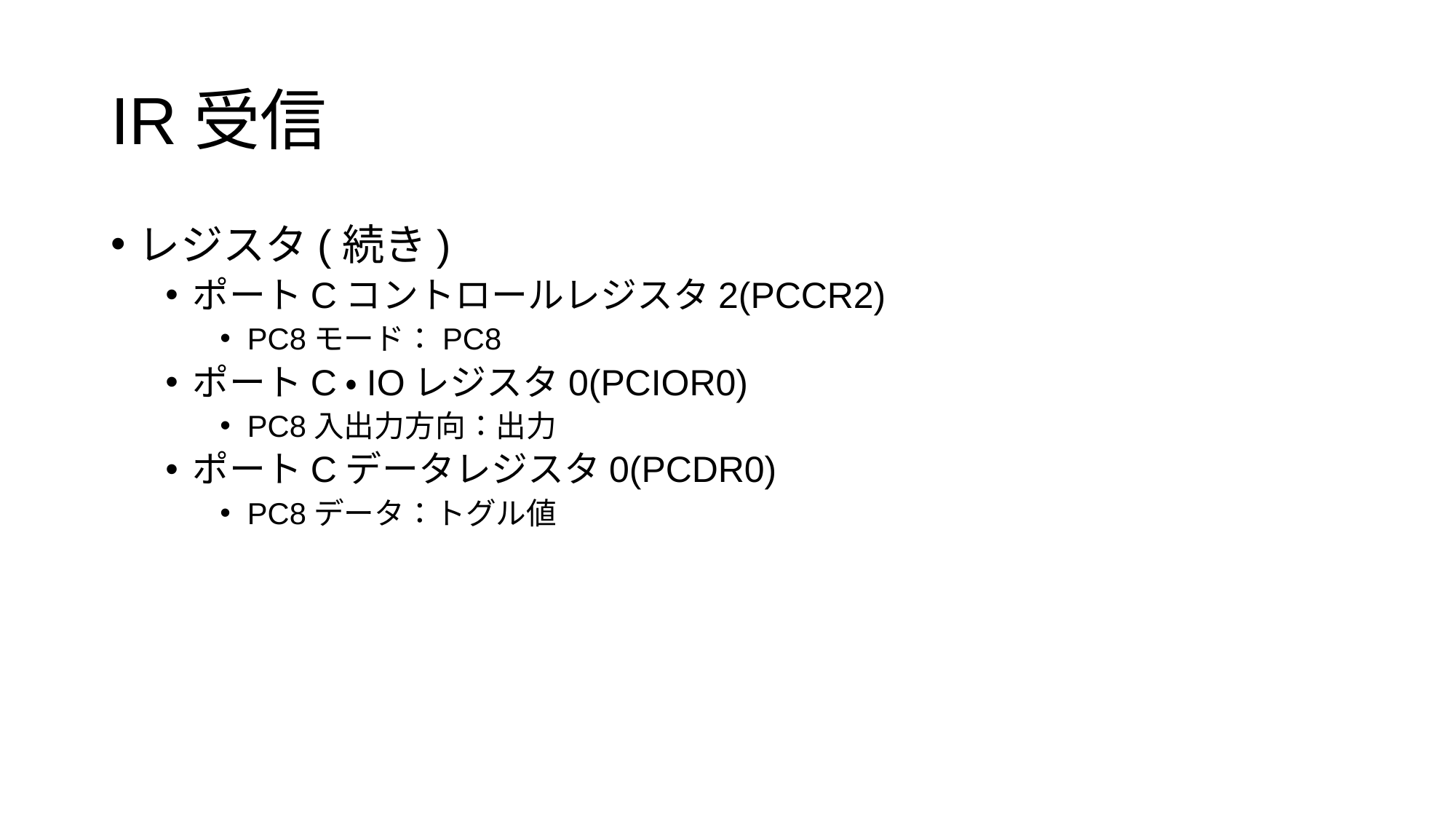

# IR受信
レジスタ(続き)
ポートCコントロールレジスタ2(PCCR2)
PC8モード：PC8
ポートC・IOレジスタ0(PCIOR0)
PC8入出力方向：出力
ポートCデータレジスタ0(PCDR0)
PC8データ：トグル値